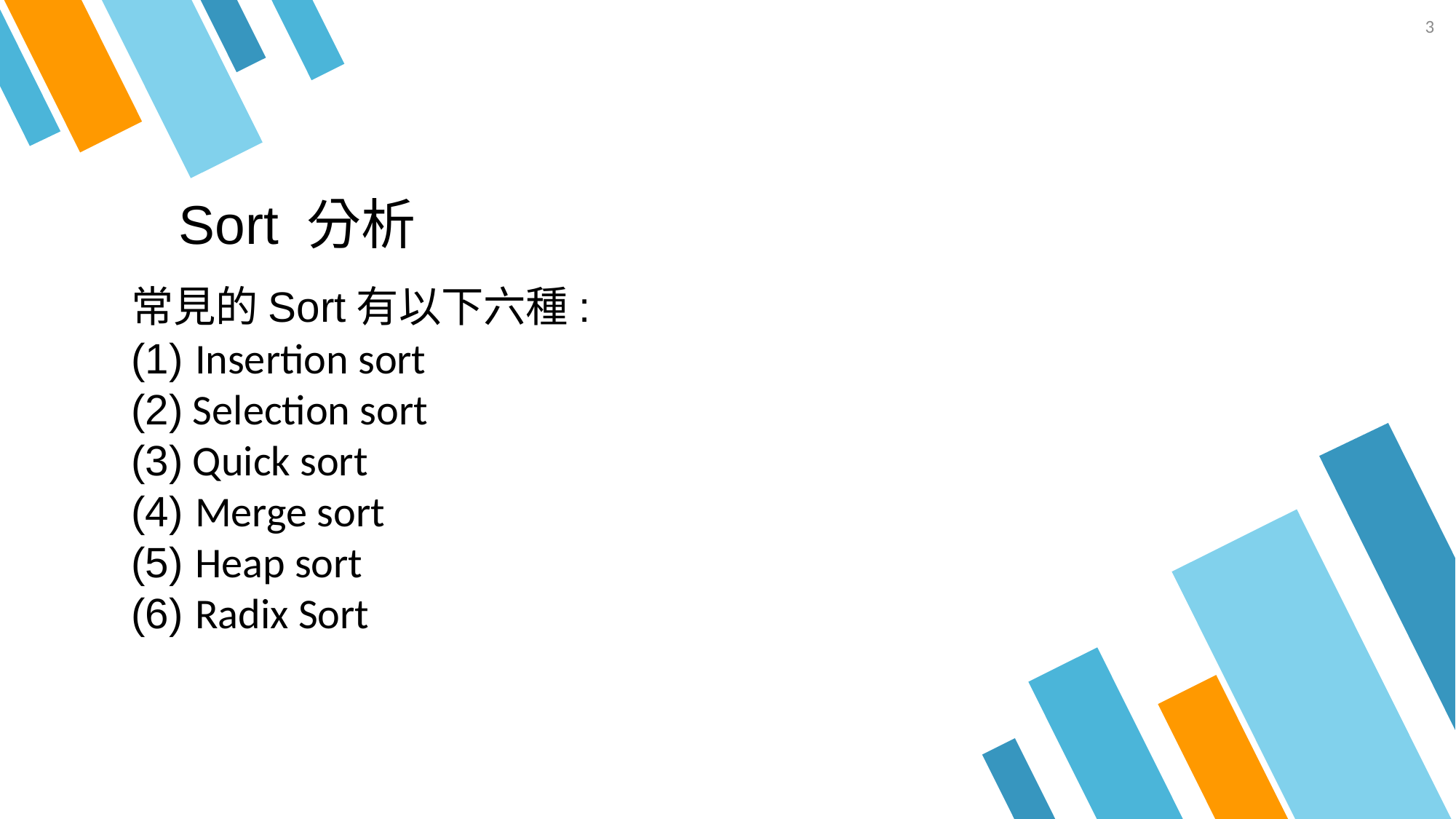

3
# Sort 分析
常見的Sort有以下六種:
(1) Insertion sort
(2) Selection sort
(3) Quick sort
(4) Merge sort
(5) Heap sort
(6) Radix Sort